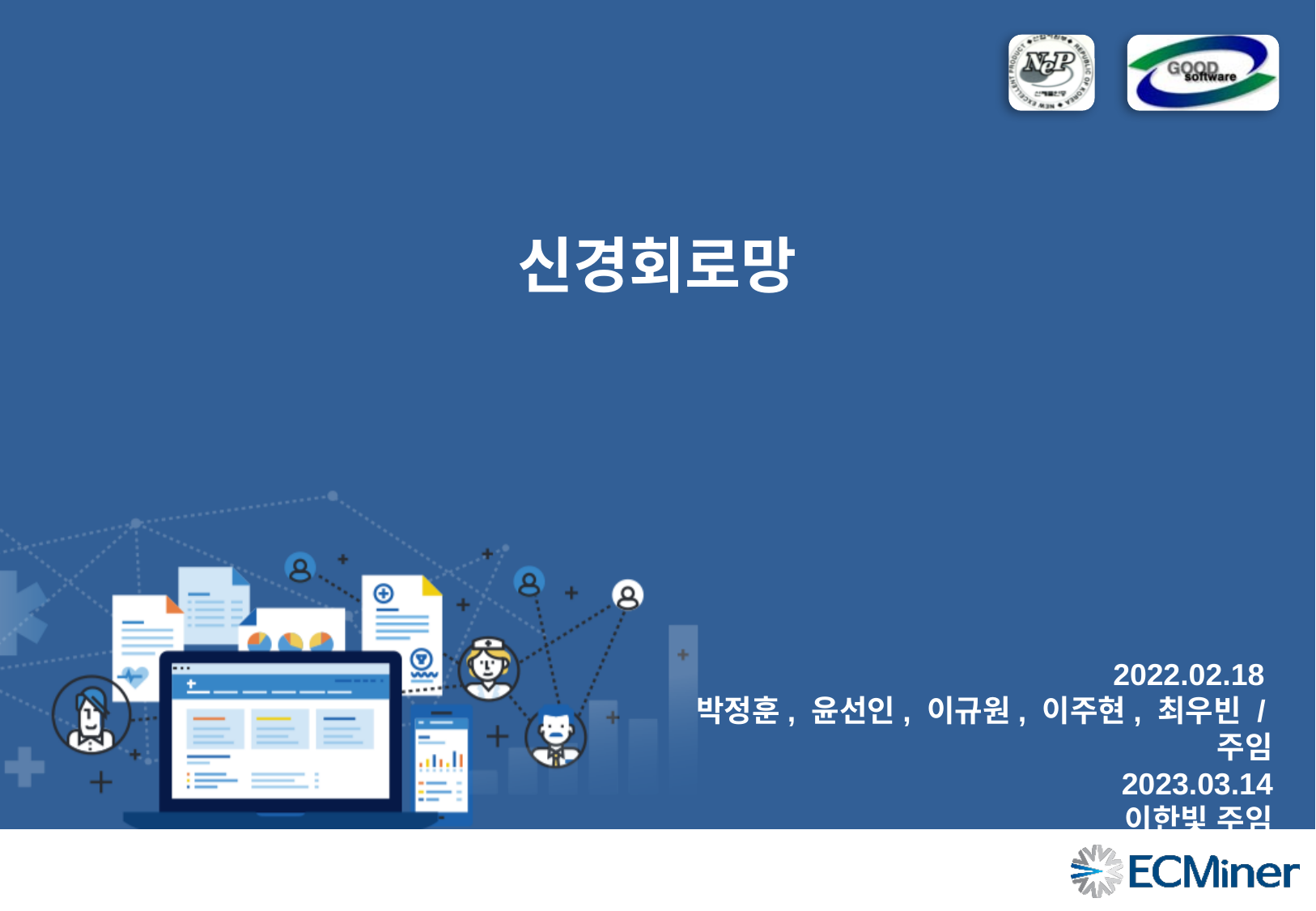

신경회로망
2022.02.18
박정훈, 윤선인, 이규원, 이주현, 최우빈 /주임
2023.03.14
이한빛 주임